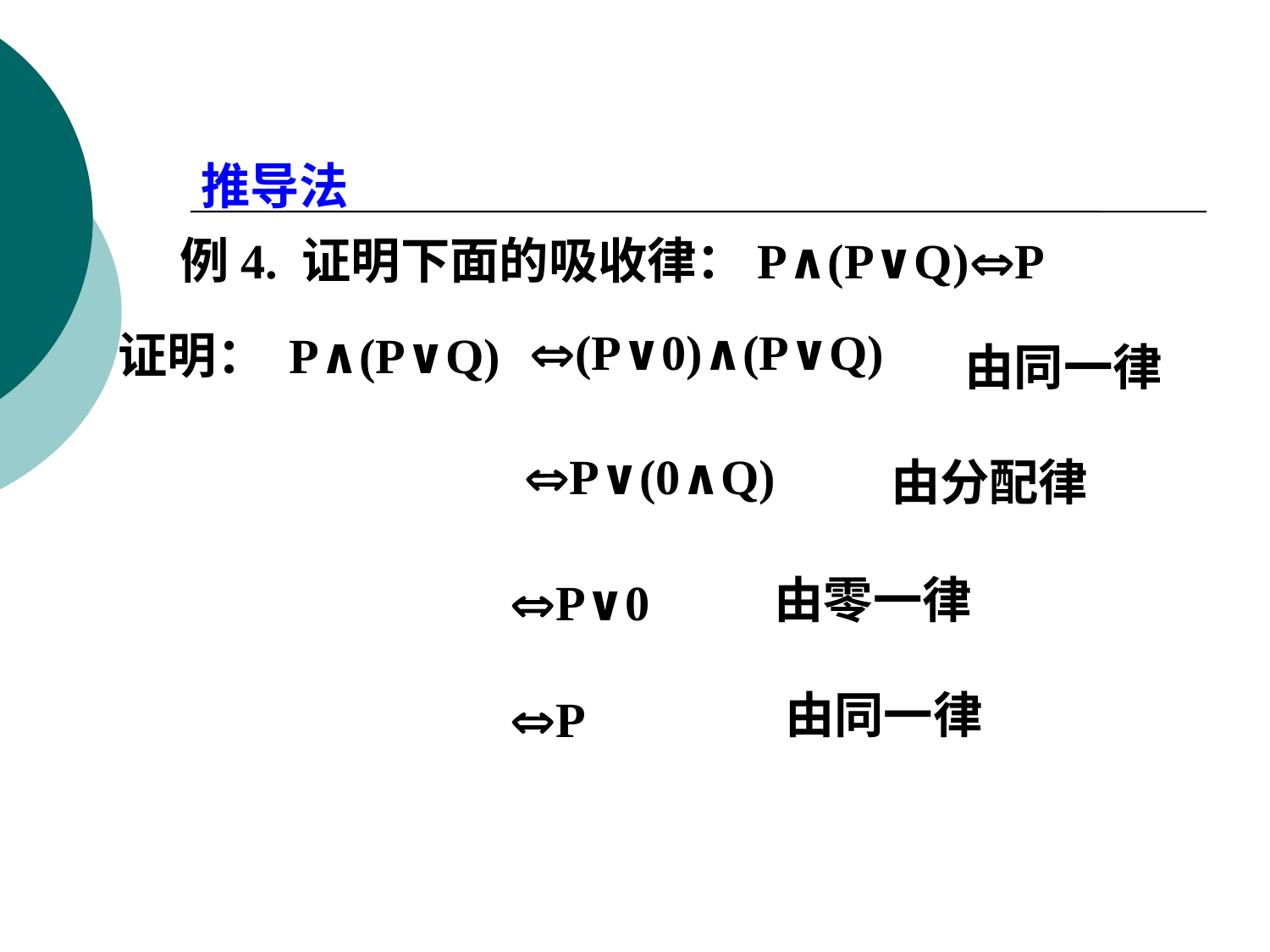

推导法
例4. 证明下面的吸收律：P∧(P∨Q)⇔P
⇔(P∨0)∧(P∨Q)
证明： P∧(P∨Q)
由同一律
⇔P∨(0∧Q)
由分配律
由零一律
⇔P∨0
由同一律
⇔P